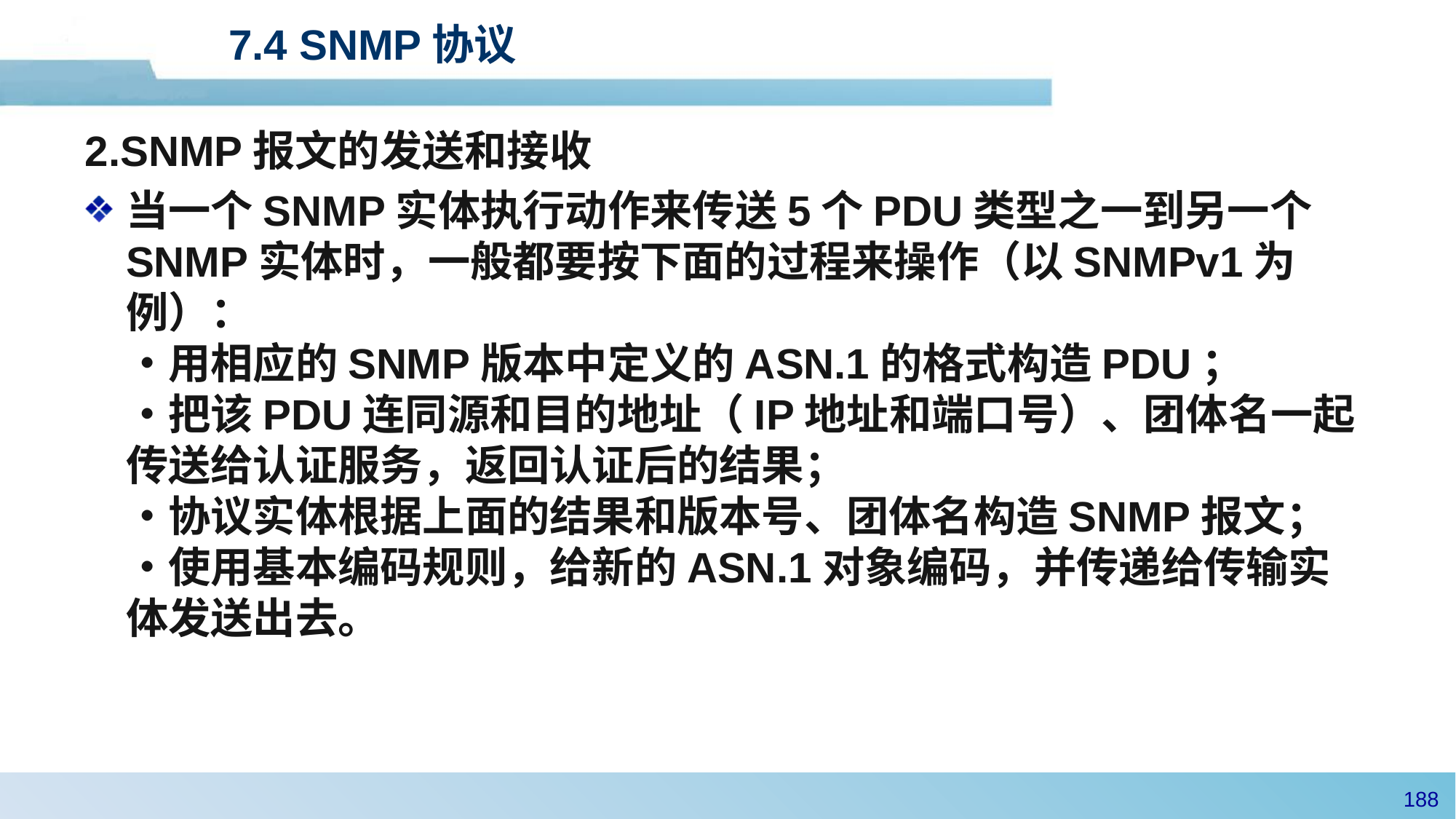

# 7.4 SNMP协议
2.SNMP报文的发送和接收
当一个SNMP实体执行动作来传送5个PDU类型之一到另一个SNMP实体时，一般都要按下面的过程来操作（以SNMPv1为例）：
•用相应的SNMP版本中定义的ASN.1的格式构造PDU；
•把该PDU连同源和目的地址（IP地址和端口号）、团体名一起传送给认证服务，返回认证后的结果；
•协议实体根据上面的结果和版本号、团体名构造SNMP报文；
•使用基本编码规则，给新的ASN.1对象编码，并传递给传输实体发送出去。
188